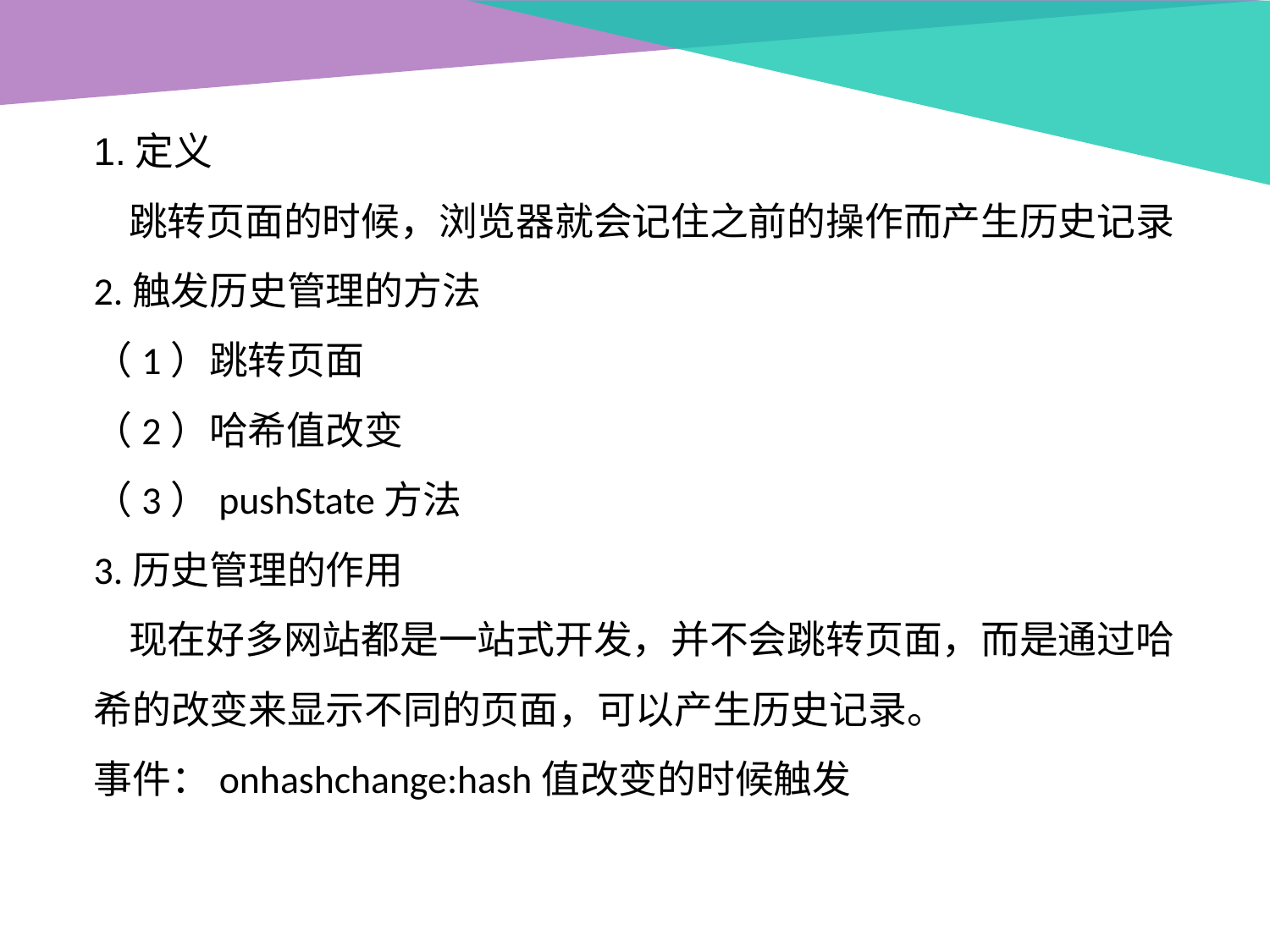

1.定义
   跳转页面的时候，浏览器就会记住之前的操作而产生历史记录
2.触发历史管理的方法
（1）跳转页面
（2）哈希值改变
（3）pushState方法
3.历史管理的作用
   现在好多网站都是一站式开发，并不会跳转页面，而是通过哈希的改变来显示不同的页面，可以产生历史记录。
事件：onhashchange:hash值改变的时候触发